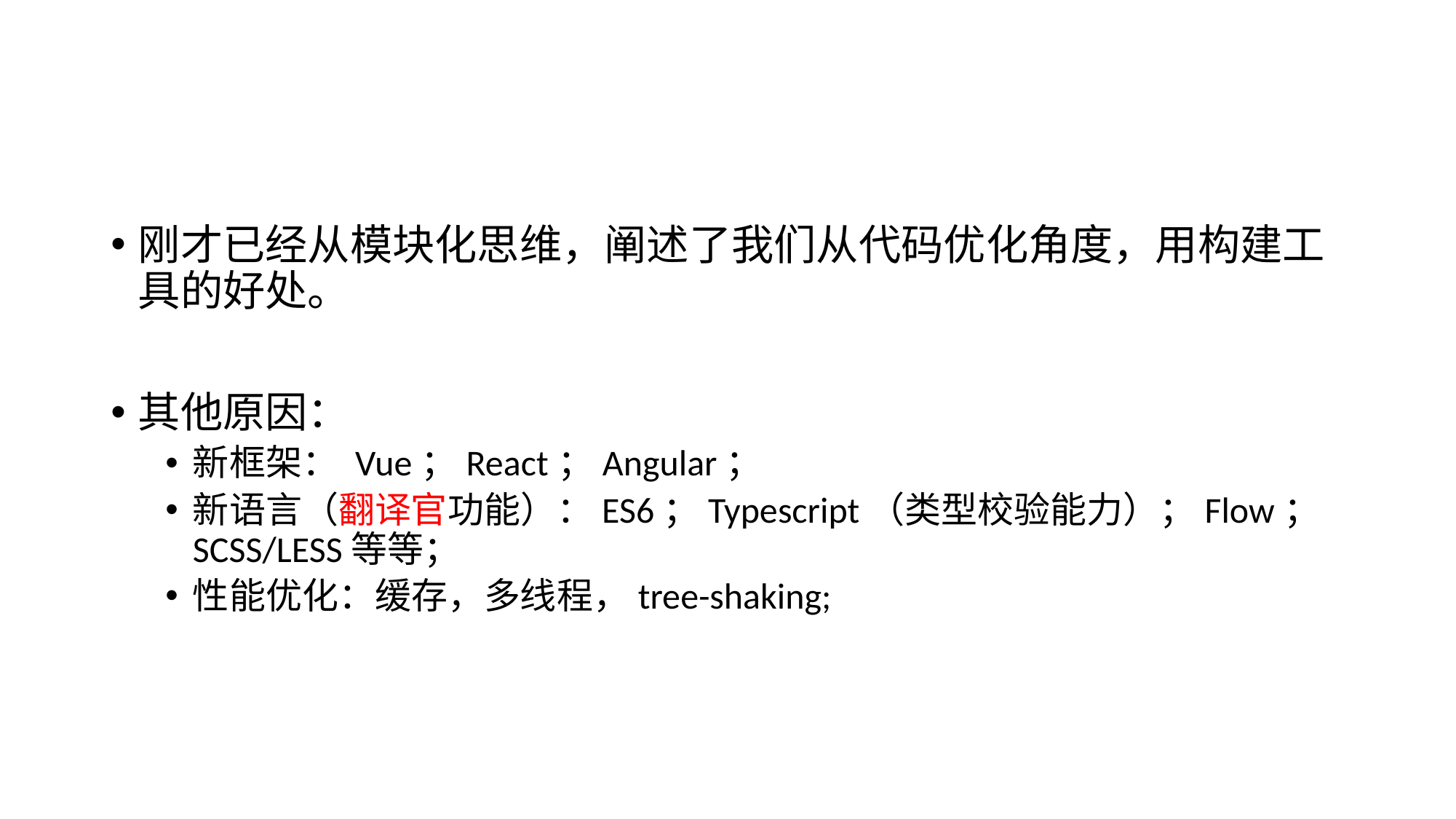

#
刚才已经从模块化思维，阐述了我们从代码优化角度，用构建工具的好处。

其他原因：
新框架： Vue；React；Angular；
新语言（翻译官功能）：ES6；Typescript（类型校验能力）；Flow；SCSS/LESS等等；
性能优化：缓存，多线程，tree-shaking;